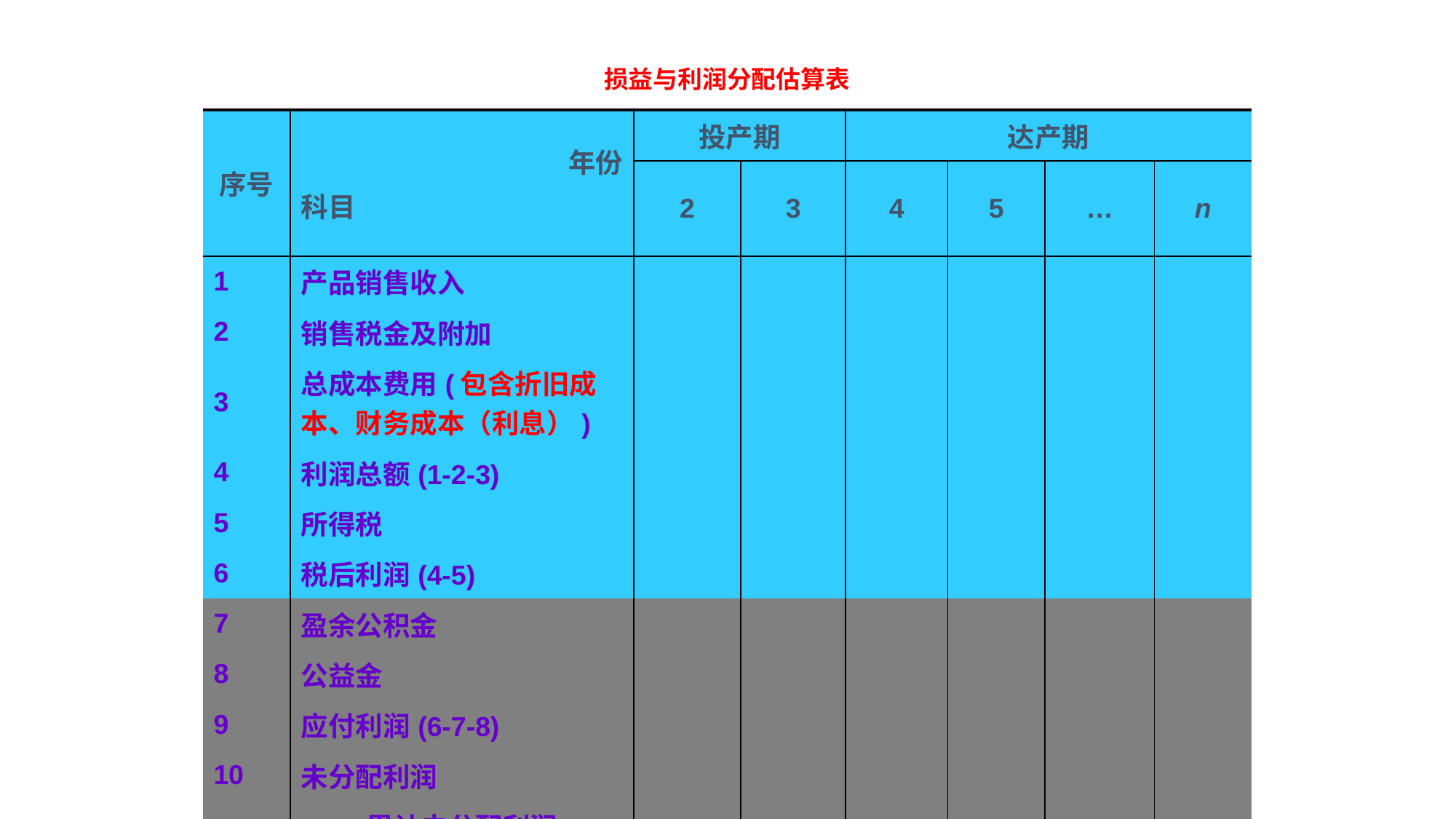

损益与利润分配估算表
| 序号 | 年份 科目 | 投产期 |  | 达产期 |  |  |  |
| --- | --- | --- | --- | --- | --- | --- | --- |
|  |  | 2 | 3 | 4 | 5 | … | n |
| 1 | 产品销售收入 |  |  |  |  |  |  |
| 2 | 销售税金及附加 |  |  |  |  |  |  |
| 3 | 总成本费用(包含折旧成本、财务成本（利息）) |  |  |  |  |  |  |
| 4 | 利润总额(1-2-3) |  |  |  |  |  |  |
| 5 | 所得税 |  |  |  |  |  |  |
| 6 | 税后利润(4-5) |  |  |  |  |  |  |
| 7 | 盈余公积金 |  |  |  |  |  |  |
| 8 | 公益金 |  |  |  |  |  |  |
| 9 | 应付利润(6-7-8) |  |  |  |  |  |  |
| 10 | 未分配利润 |  |  |  |  |  |  |
|  | 累计未分配利润 |  |  |  |  |  |  |
43